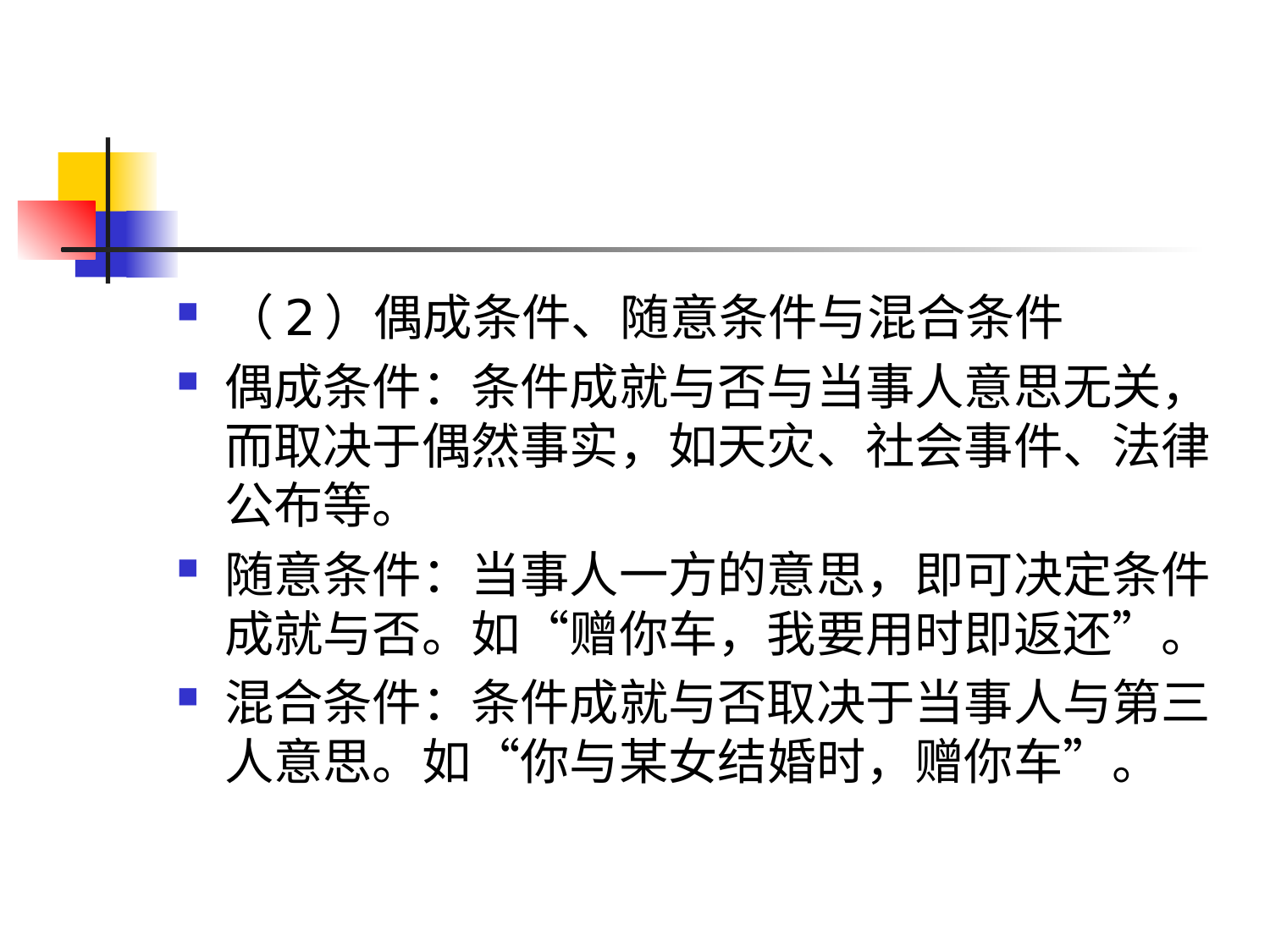

#
（2）偶成条件、随意条件与混合条件
偶成条件：条件成就与否与当事人意思无关，而取决于偶然事实，如天灾、社会事件、法律公布等。
随意条件：当事人一方的意思，即可决定条件成就与否。如“赠你车，我要用时即返还”。
混合条件：条件成就与否取决于当事人与第三人意思。如“你与某女结婚时，赠你车”。